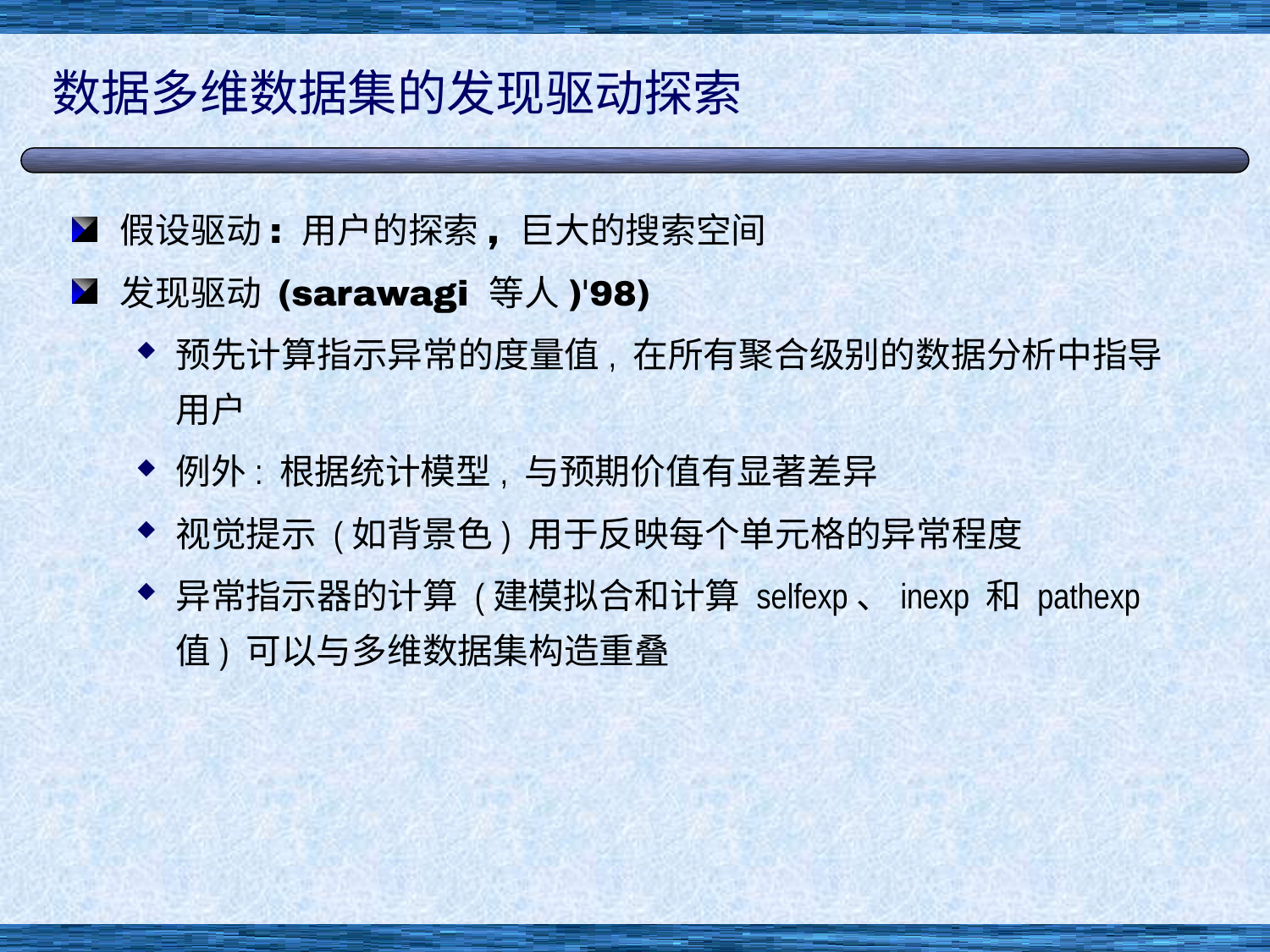

# 数据多维数据集的发现驱动探索
假设驱动: 用户的探索, 巨大的搜索空间
发现驱动 (sarawagi 等人)'98)
预先计算指示异常的度量值, 在所有聚合级别的数据分析中指导用户
例外: 根据统计模型, 与预期价值有显著差异
视觉提示 (如背景色) 用于反映每个单元格的异常程度
异常指示器的计算 (建模拟合和计算 selfexp、inexp 和 pathexp 值) 可以与多维数据集构造重叠